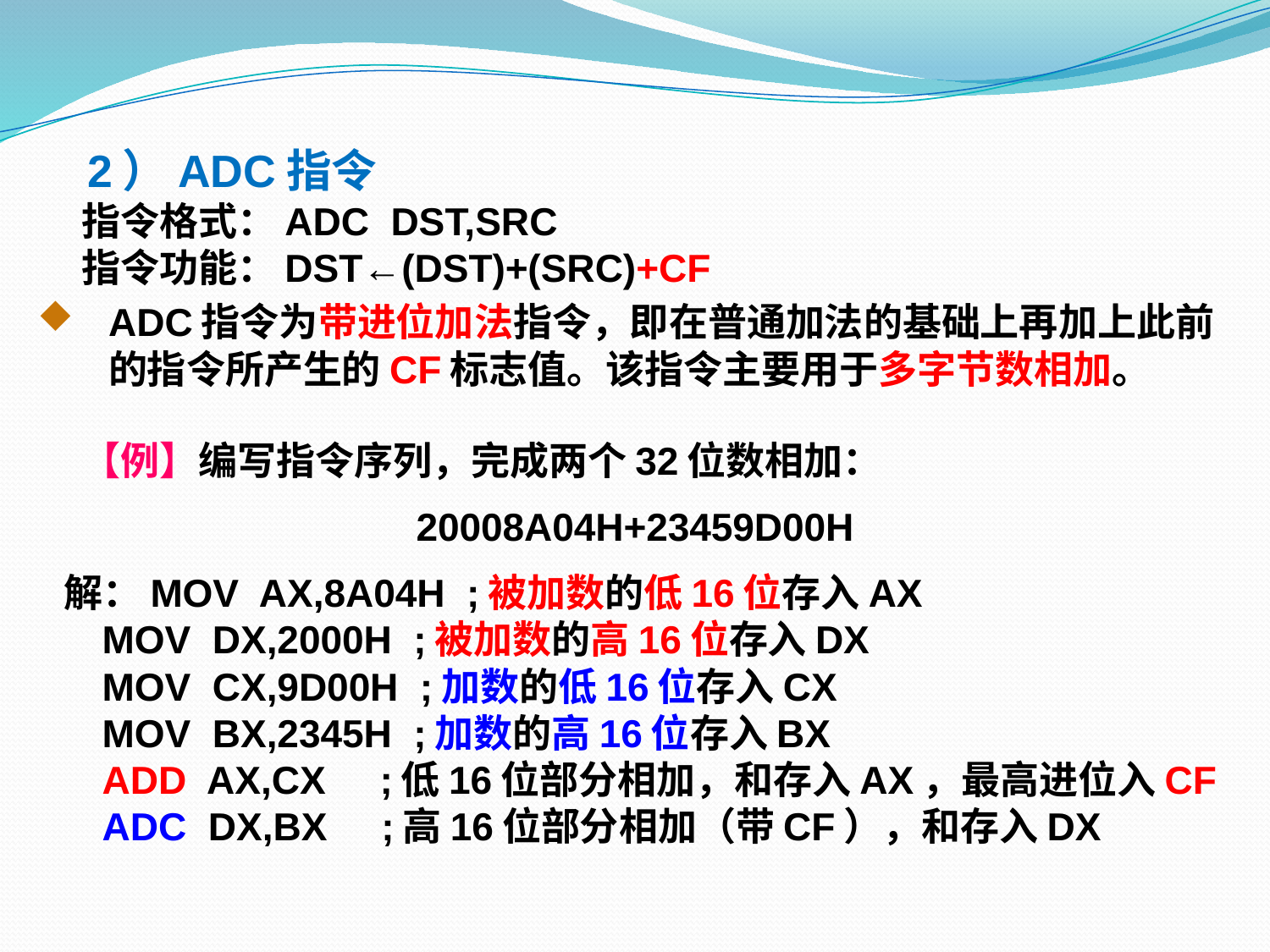

2）ADC指令
    指令格式：ADC  DST,SRC
    指令功能：DST←(DST)+(SRC)+CF
ADC指令为带进位加法指令，即在普通加法的基础上再加上此前的指令所产生的CF标志值。该指令主要用于多字节数相加。

    【例】编写指令序列，完成两个32位数相加：

20008A04H+23459D00H

  解：MOV  AX,8A04H  ;被加数的低16位存入AX
      MOV  DX,2000H  ;被加数的高16位存入DX
      MOV  CX,9D00H  ;加数的低16位存入CX
      MOV  BX,2345H  ;加数的高16位存入BX
      ADD  AX,CX     ;低16位部分相加，和存入AX，最高进位入CF
      ADC  DX,BX     ;高16位部分相加（带CF），和存入DX